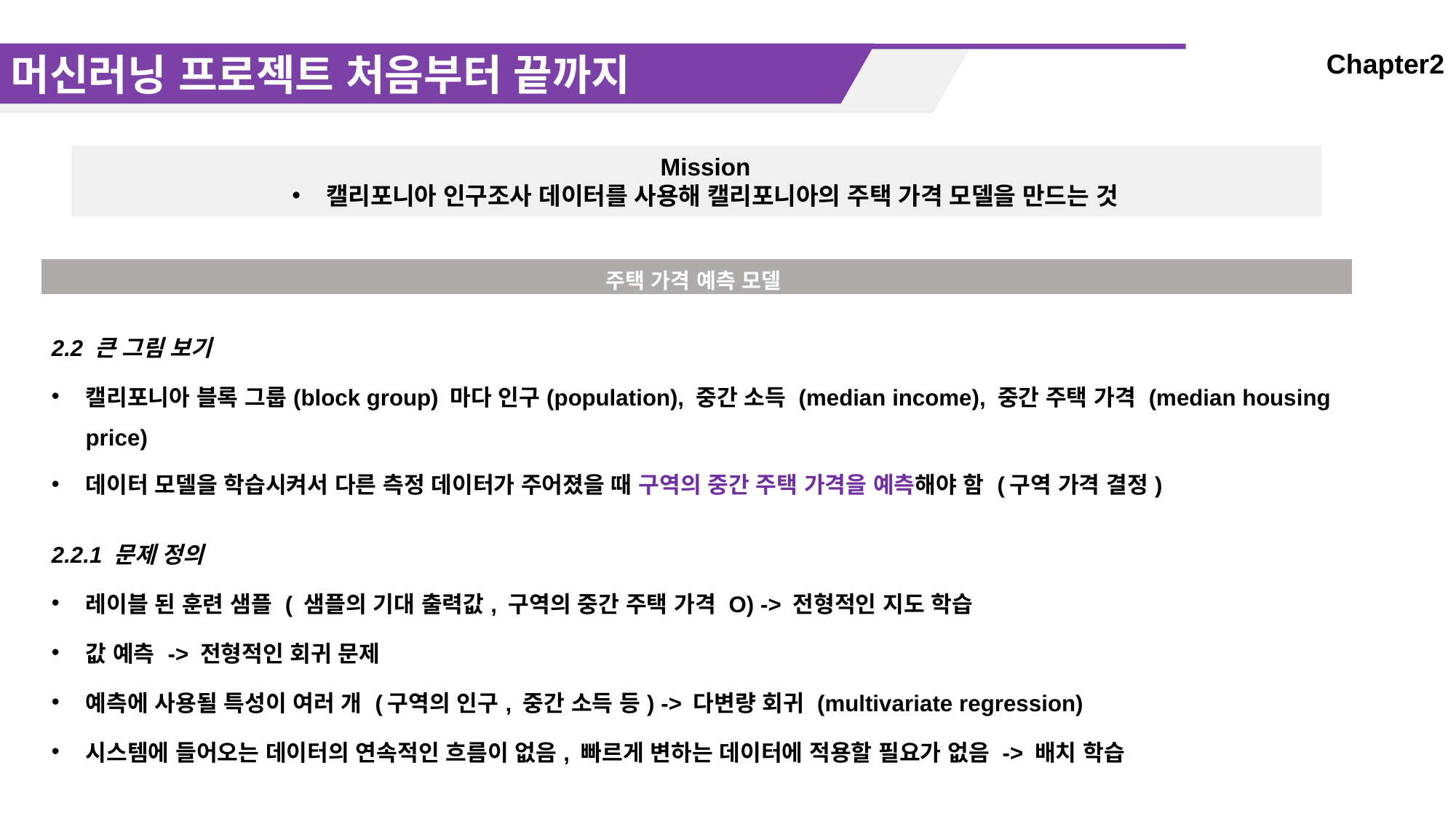

머신러닝 프로젝트 처음부터 끝까지
Chapter2

Mission
캘리포니아 인구조사 데이터를 사용해 캘리포니아의 주택 가격 모델을 만드는 것
| 주택 가격 예측 모델 |
| --- |
| 2.2 큰 그림 보기 캘리포니아 블록 그룹(block group) 마다 인구(population), 중간 소득 (median income), 중간 주택 가격 (median housing price) 데이터 모델을 학습시켜서 다른 측정 데이터가 주어졌을 때 구역의 중간 주택 가격을 예측해야 함 (구역 가격 결정) 2.2.1 문제 정의 레이블 된 훈련 샘플 ( 샘플의 기대 출력값, 구역의 중간 주택 가격 O) -> 전형적인 지도 학습 값 예측 -> 전형적인 회귀 문제 예측에 사용될 특성이 여러 개 (구역의 인구, 중간 소득 등) -> 다변량 회귀 (multivariate regression) 시스템에 들어오는 데이터의 연속적인 흐름이 없음, 빠르게 변하는 데이터에 적용할 필요가 없음 -> 배치 학습 |